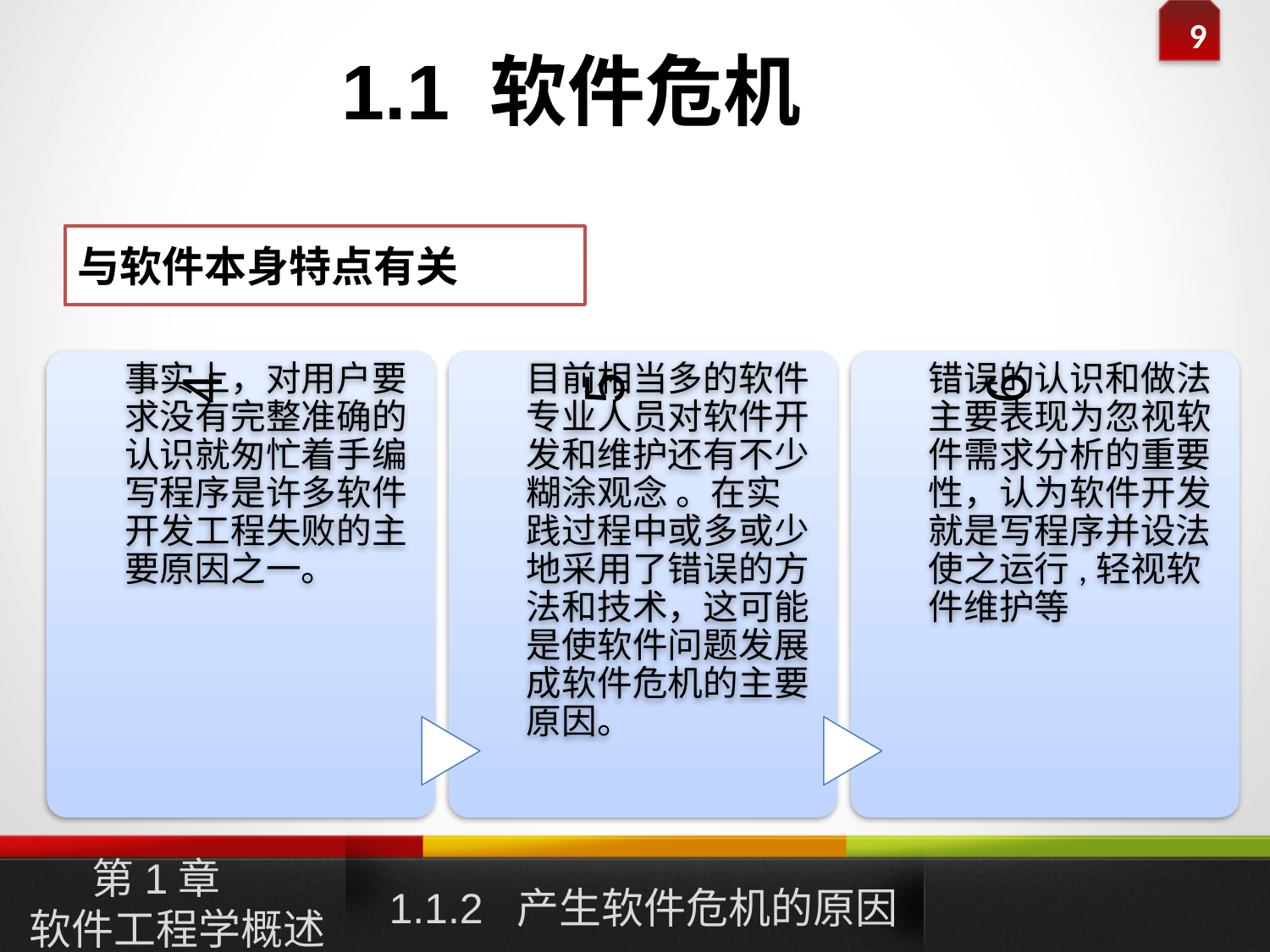

1.1 软件危机
与软件本身特点有关
4
事实上，对用户要求没有完整准确的认识就匆忙着手编写程序是许多软件开发工程失败的主要原因之一。
5
目前相当多的软件专业人员对软件开发和维护还有不少糊涂观念 。在实践过程中或多或少地采用了错误的方法和技术，这可能是使软件问题发展成软件危机的主要原因。
6
错误的认识和做法主要表现为忽视软件需求分析的重要性，认为软件开发就是写程序并设法使之运行,轻视软件维护等
1.1.2  产生软件危机的原因